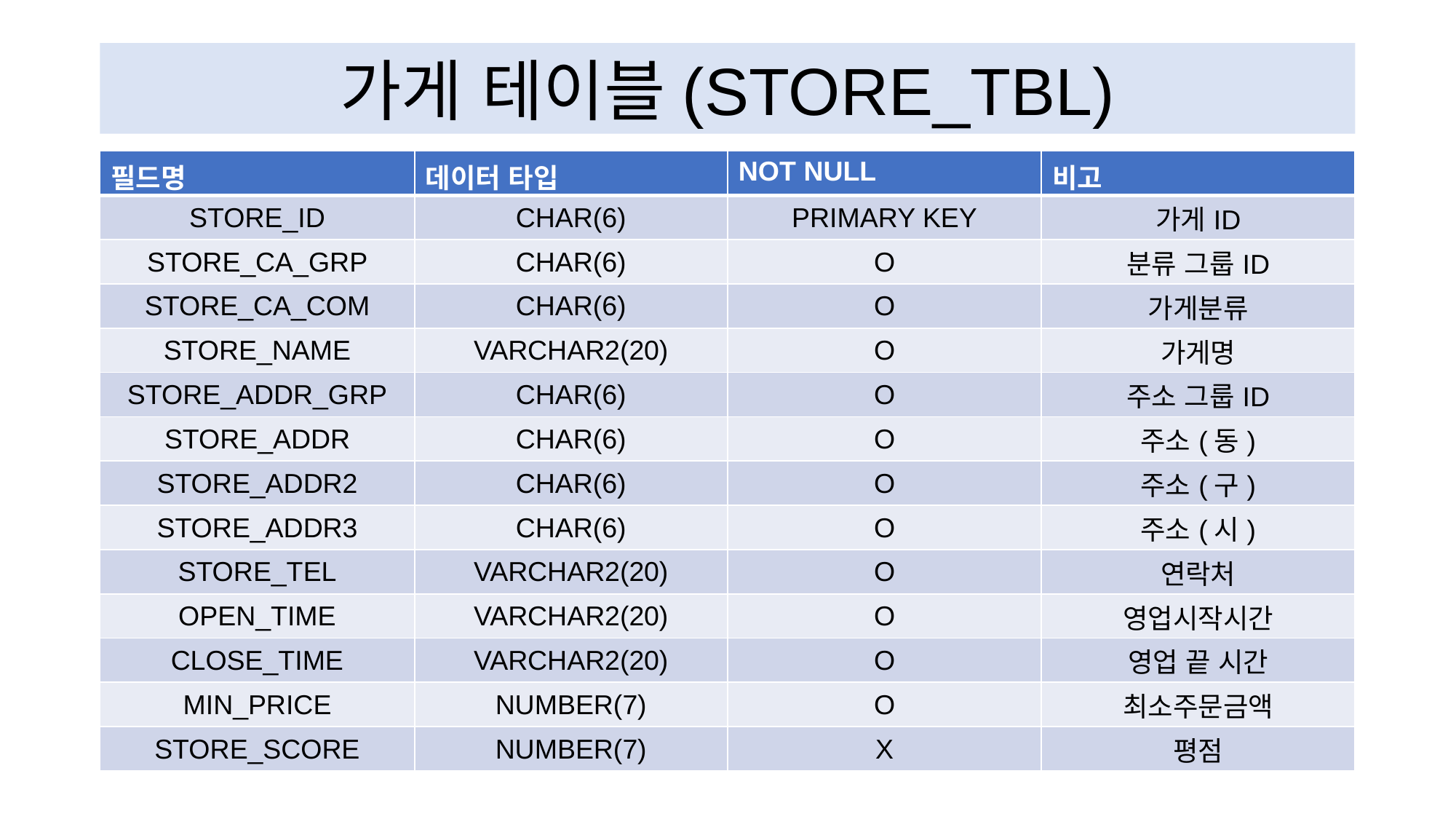

가게 테이블(STORE_TBL)
| 필드명 | 데이터 타입 | NOT NULL | 비고 |
| --- | --- | --- | --- |
| STORE\_ID | CHAR(6) | PRIMARY KEY | 가게ID |
| STORE\_CA\_GRP | CHAR(6) | O | 분류 그룹ID |
| STORE\_CA\_COM | CHAR(6) | O | 가게분류 |
| STORE\_NAME | VARCHAR2(20) | O | 가게명 |
| STORE\_ADDR\_GRP | CHAR(6) | O | 주소 그룹ID |
| STORE\_ADDR | CHAR(6) | O | 주소(동) |
| STORE\_ADDR2 | CHAR(6) | O | 주소(구) |
| STORE\_ADDR3 | CHAR(6) | O | 주소(시) |
| STORE\_TEL | VARCHAR2(20) | O | 연락처 |
| OPEN\_TIME | VARCHAR2(20) | O | 영업시작시간 |
| CLOSE\_TIME | VARCHAR2(20) | O | 영업 끝 시간 |
| MIN\_PRICE | NUMBER(7) | O | 최소주문금액 |
| STORE\_SCORE | NUMBER(7) | X | 평점 |